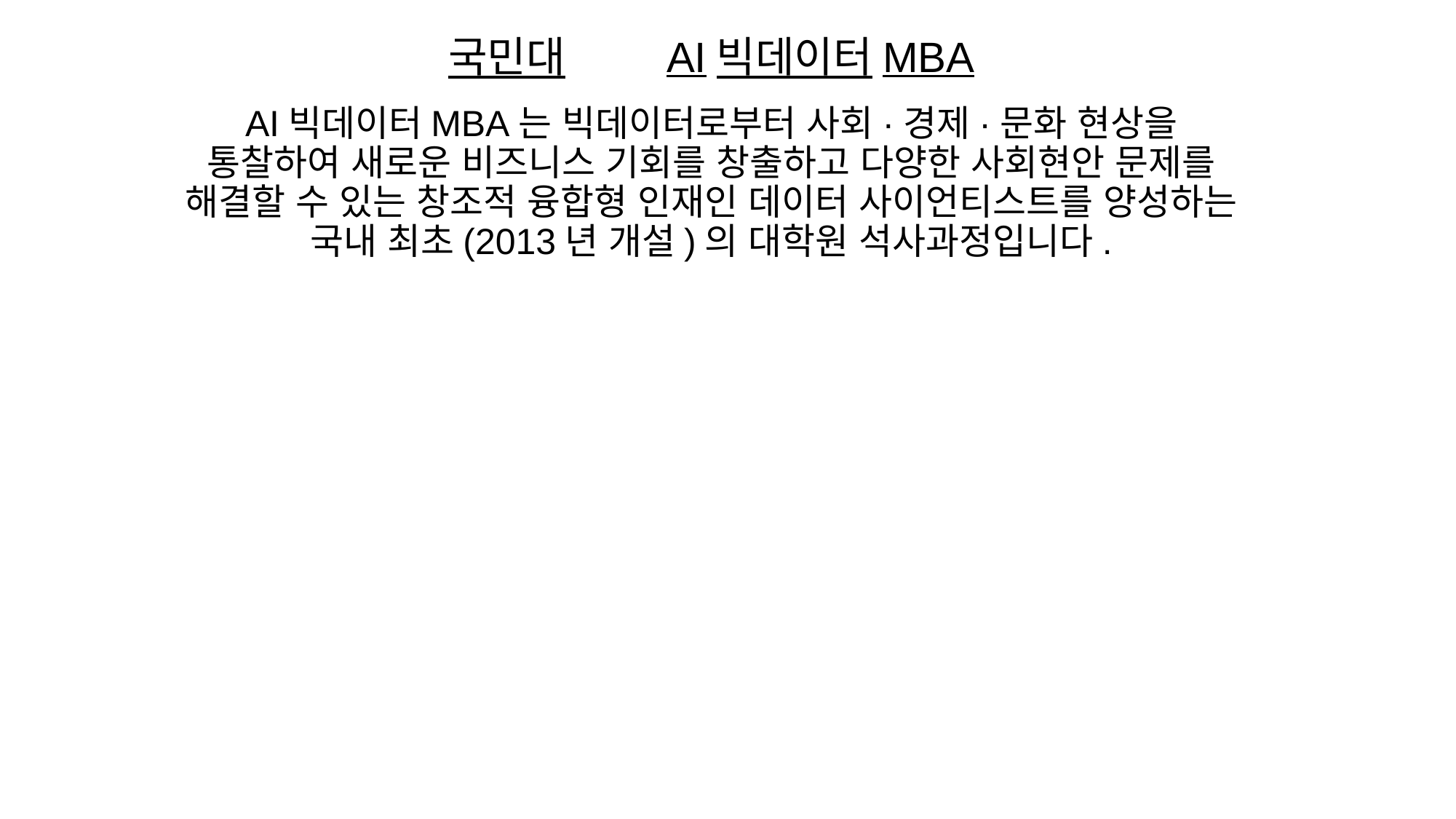

# 국민대	AI빅데이터MBA
AI빅데이터MBA는 빅데이터로부터 사회·경제·문화 현상을 통찰하여 새로운 비즈니스 기회를 창출하고 다양한 사회현안 문제를 해결할 수 있는 창조적 융합형 인재인 데이터 사이언티스트를 양성하는 국내 최초(2013년 개설)의 대학원 석사과정입니다.